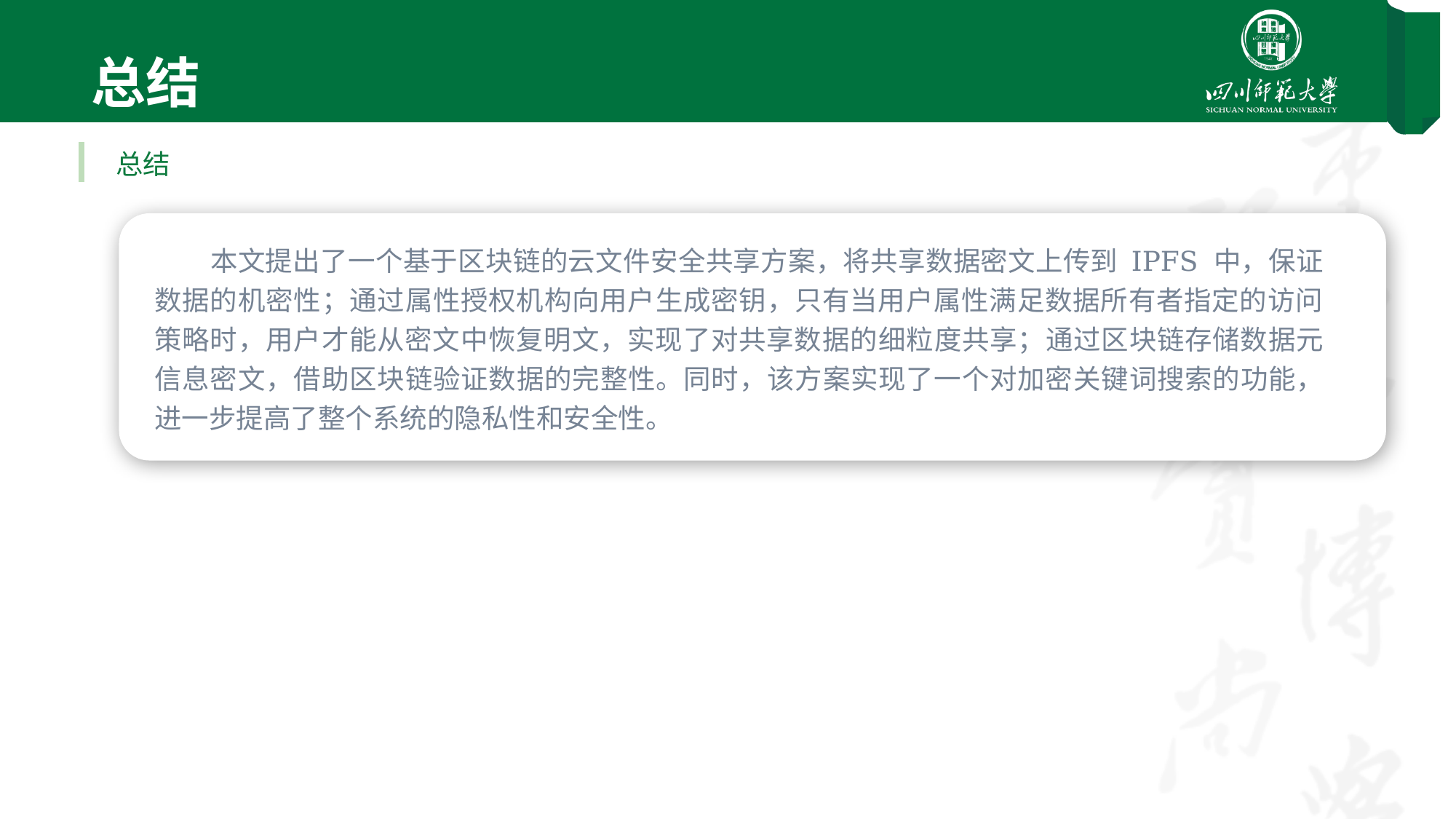

05
总结
总结

本文提出了一个基于区块链的云文件安全共享方案，将共享数据密文上传到 IPFS 中，保证数据的机密性；通过属性授权机构向用户生成密钥，只有当用户属性满足数据所有者指定的访问策略时，用户才能从密文中恢复明文，实现了对共享数据的细粒度共享；通过区块链存储数据元信息密文，借助区块链验证数据的完整性。同时，该方案实现了一个对加密关键词搜索的功能，进一步提高了整个系统的隐私性和安全性。